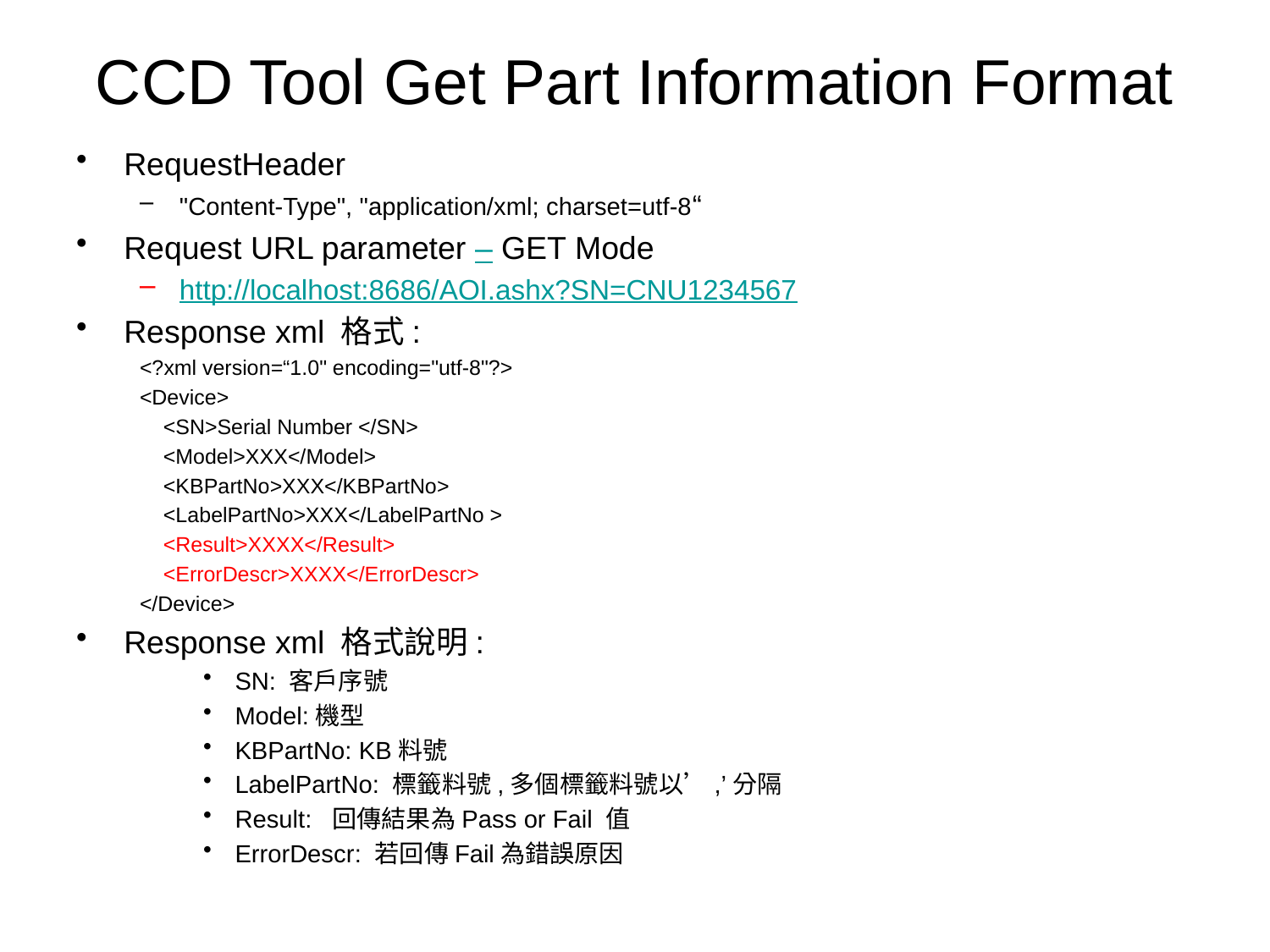

# CCD Tool Get Part Information Format
RequestHeader
"Content-Type", "application/xml; charset=utf-8“
Request URL parameter – GET Mode
http://localhost:8686/AOI.ashx?SN=CNU1234567
Response xml 格式:
<?xml version=“1.0" encoding="utf-8"?>
<Device>
    <SN>Serial Number </SN>
    <Model>XXX</Model>
    <KBPartNo>XXX</KBPartNo>
    <LabelPartNo>XXX</LabelPartNo >
    <Result>XXXX</Result>
    <ErrorDescr>XXXX</ErrorDescr>
</Device>
Response xml 格式說明:
SN: 客戶序號
Model:機型
KBPartNo: KB料號
LabelPartNo: 標籤料號,多個標籤料號以’,’分隔
Result:  回傳結果為Pass or Fail 值
ErrorDescr: 若回傳Fail為錯誤原因